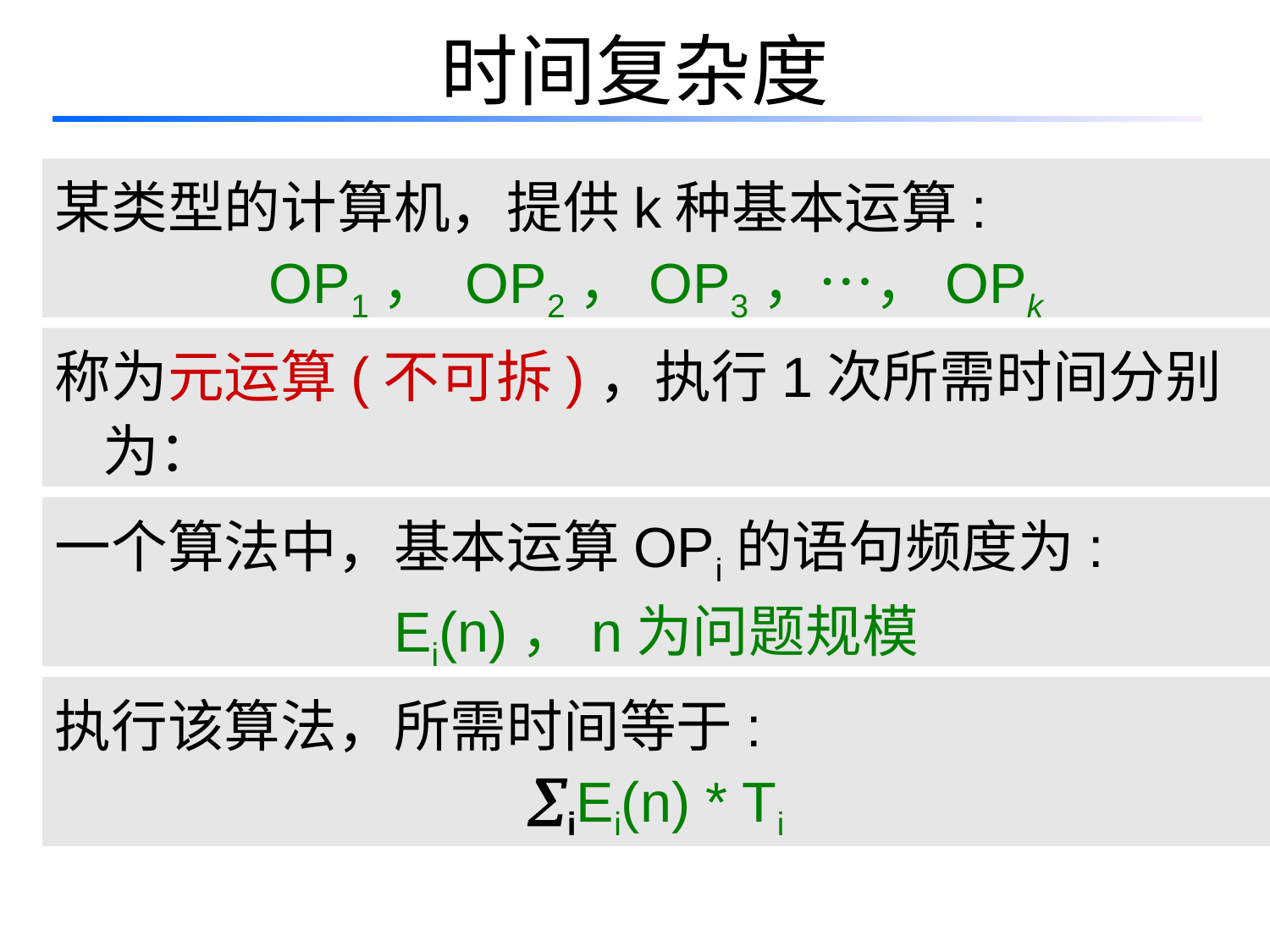

# 时间复杂度

某类型的计算机，提供k种基本运算:
OP1， OP2，OP3，…，OPk
称为元运算(不可拆)，执行1次所需时间分别为：
T1，  T2，  T3，  …，  Tk
一个算法中，基本运算OPi的语句频度为:
Ei(n)，n为问题规模
执行该算法，所需时间等于:
∑iEi(n) * Ti